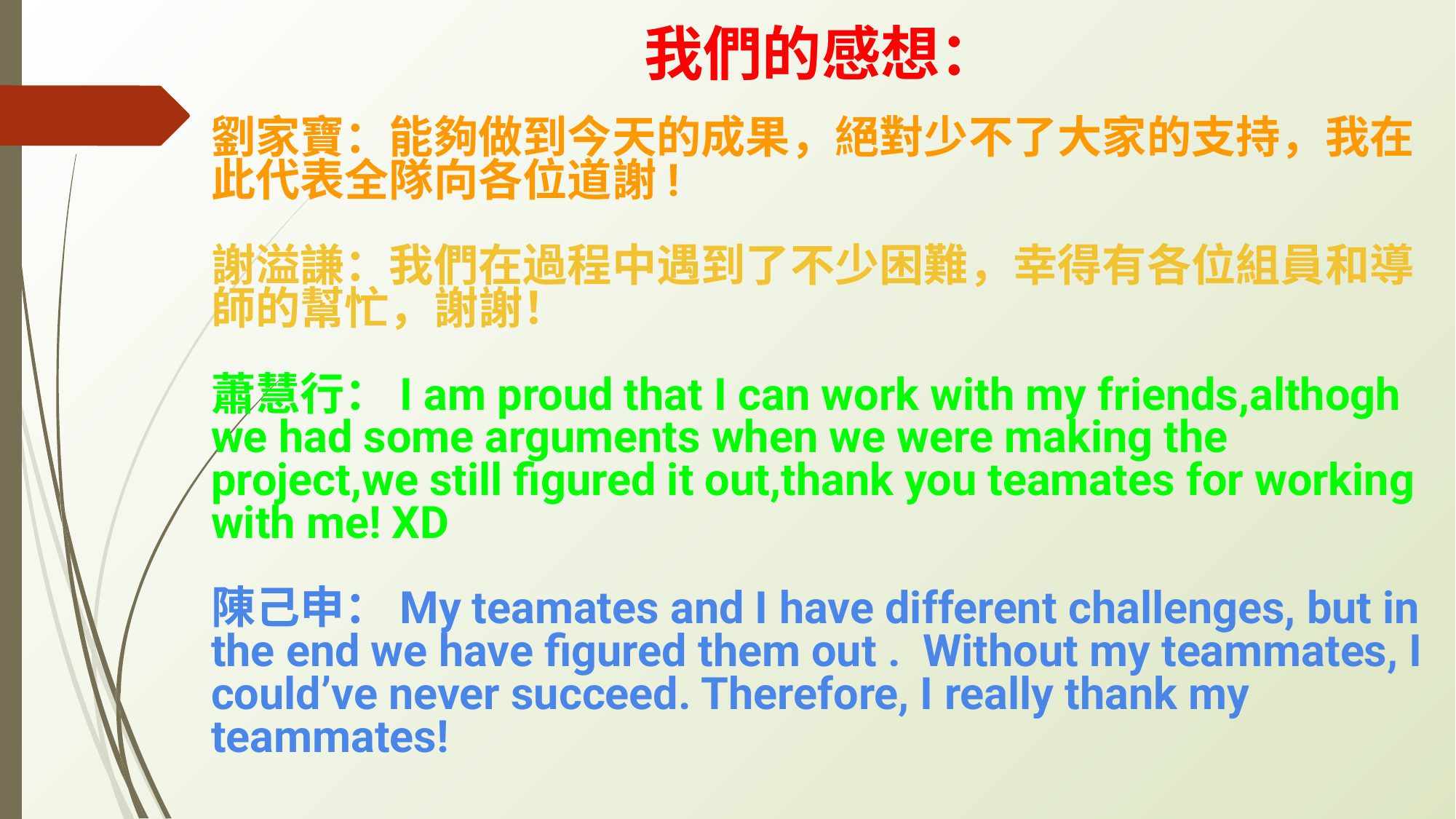

# 我們的感想：

劉家寶：能夠做到今天的成果，絕對少不了大家的支持，我在此代表全隊向各位道謝!

謝溢謙：我們在過程中遇到了不少困難，幸得有各位組員和導師的幫忙，謝謝！

蕭慧行：I am proud that I can work with my friends,althogh we had some arguments when we were making the project,we still figured it out,thank you teamates for working with me! XD

陳己申：My teamates and I have different challenges, but in the end we have figured them out .  Without my teammates, I could’ve never succeed. Therefore, I really thank my teammates!